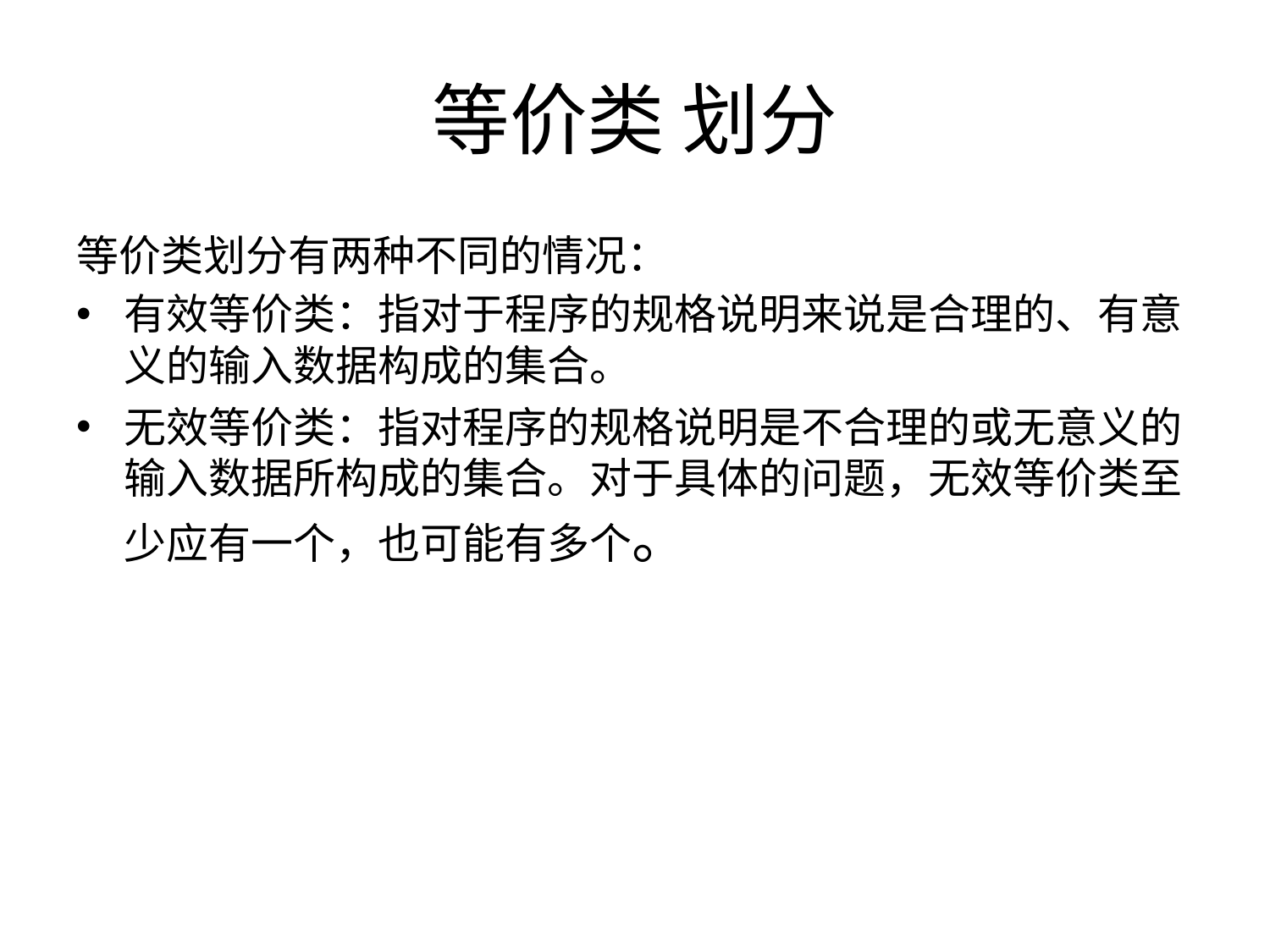

# 等价类 划分
等价类划分有两种不同的情况：
有效等价类：指对于程序的规格说明来说是合理的、有意义的输入数据构成的集合。
无效等价类：指对程序的规格说明是不合理的或无意义的输入数据所构成的集合。对于具体的问题，无效等价类至少应有一个，也可能有多个。